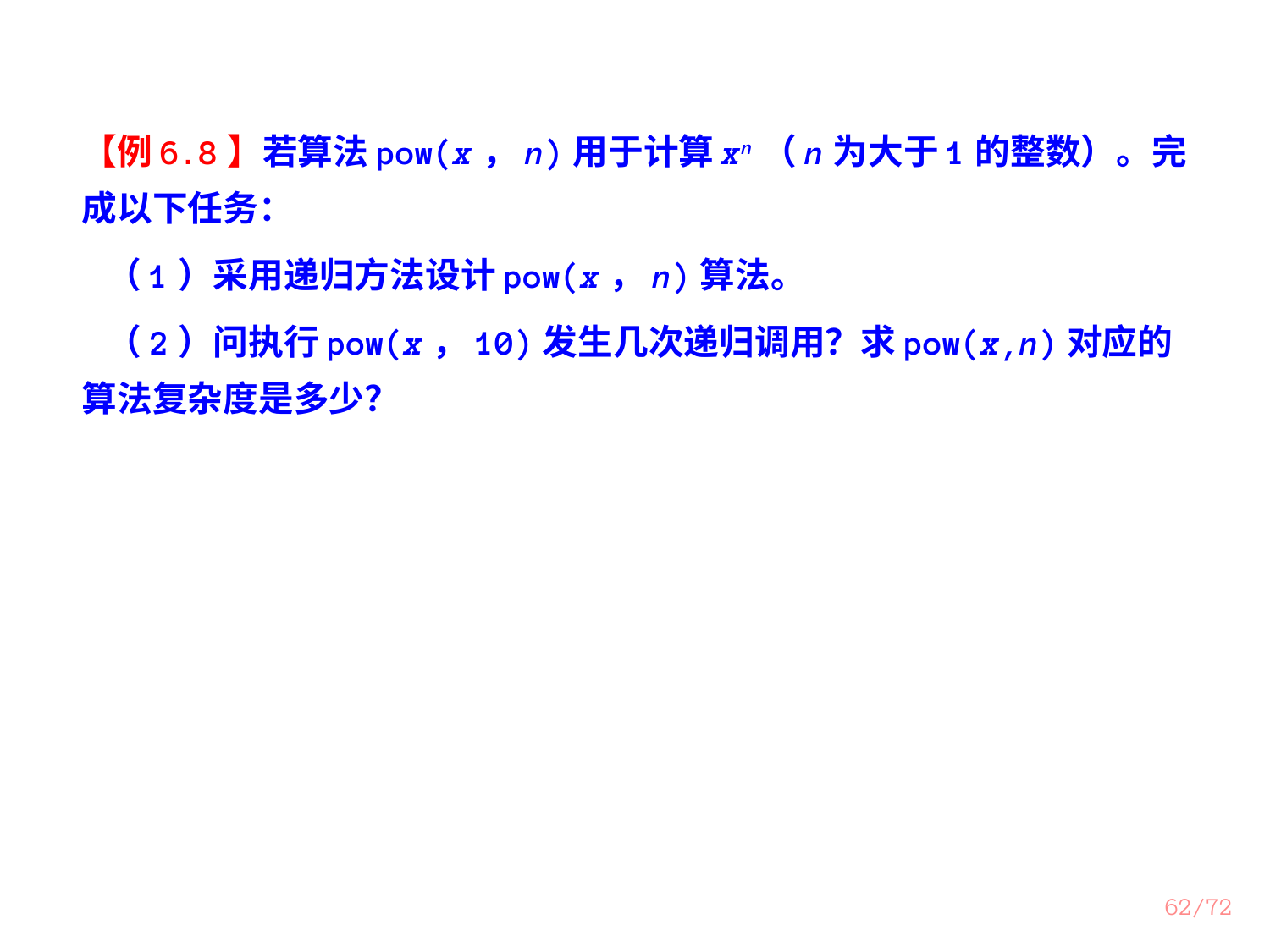

【例6.8】若算法pow(x，n)用于计算xn（n为大于1的整数）。完成以下任务：
  （1）采用递归方法设计pow(x，n)算法。
  （2）问执行pow(x，10)发生几次递归调用？求pow(x,n)对应的算法复杂度是多少？
62/72